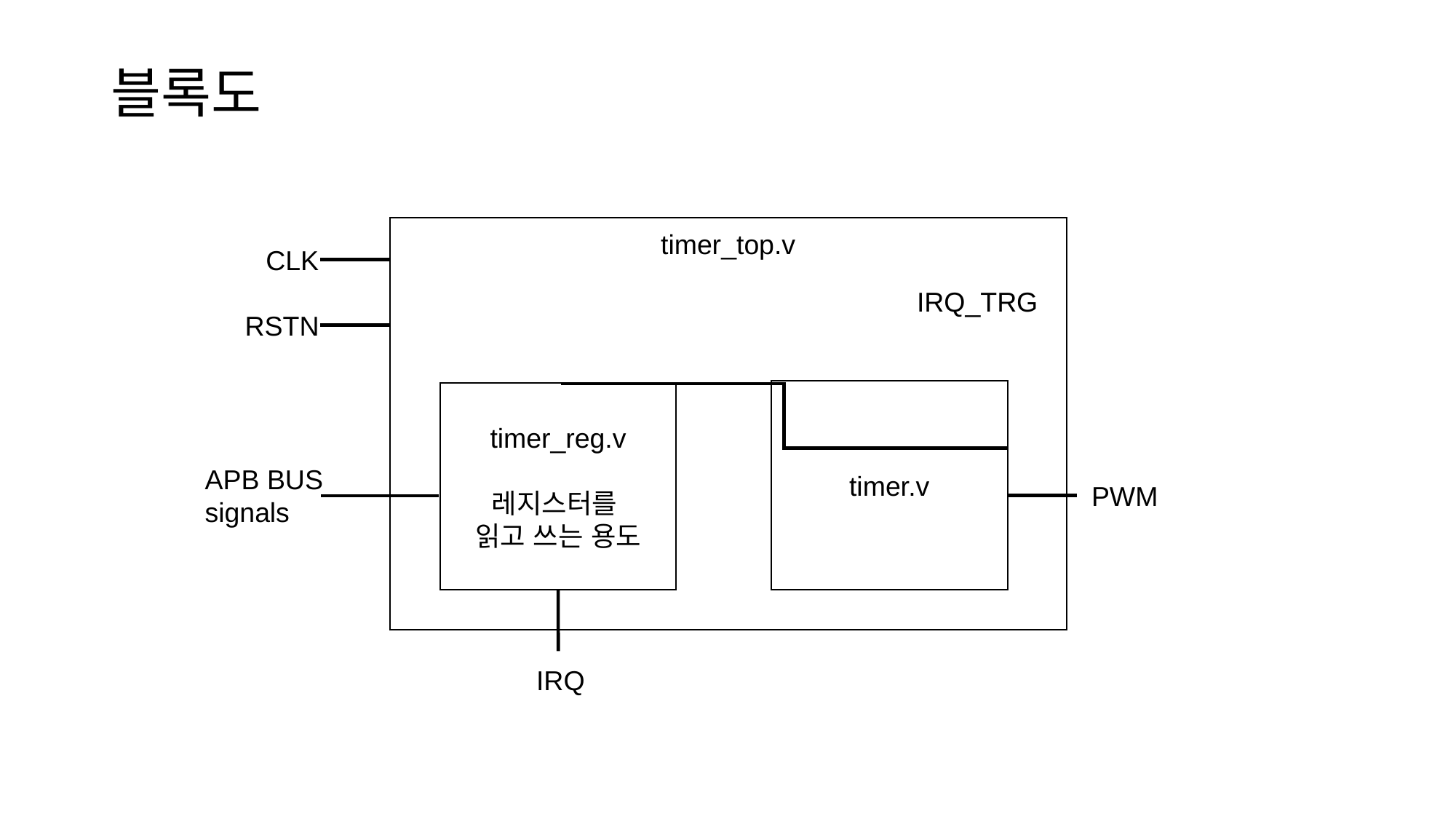

# 블록도
timer_top.v

CLK
IRQ_TRG
RSTN
timer.v
timer_reg.v

레지스터를
읽고 쓰는 용도
APB BUS
signals
PWM
IRQ